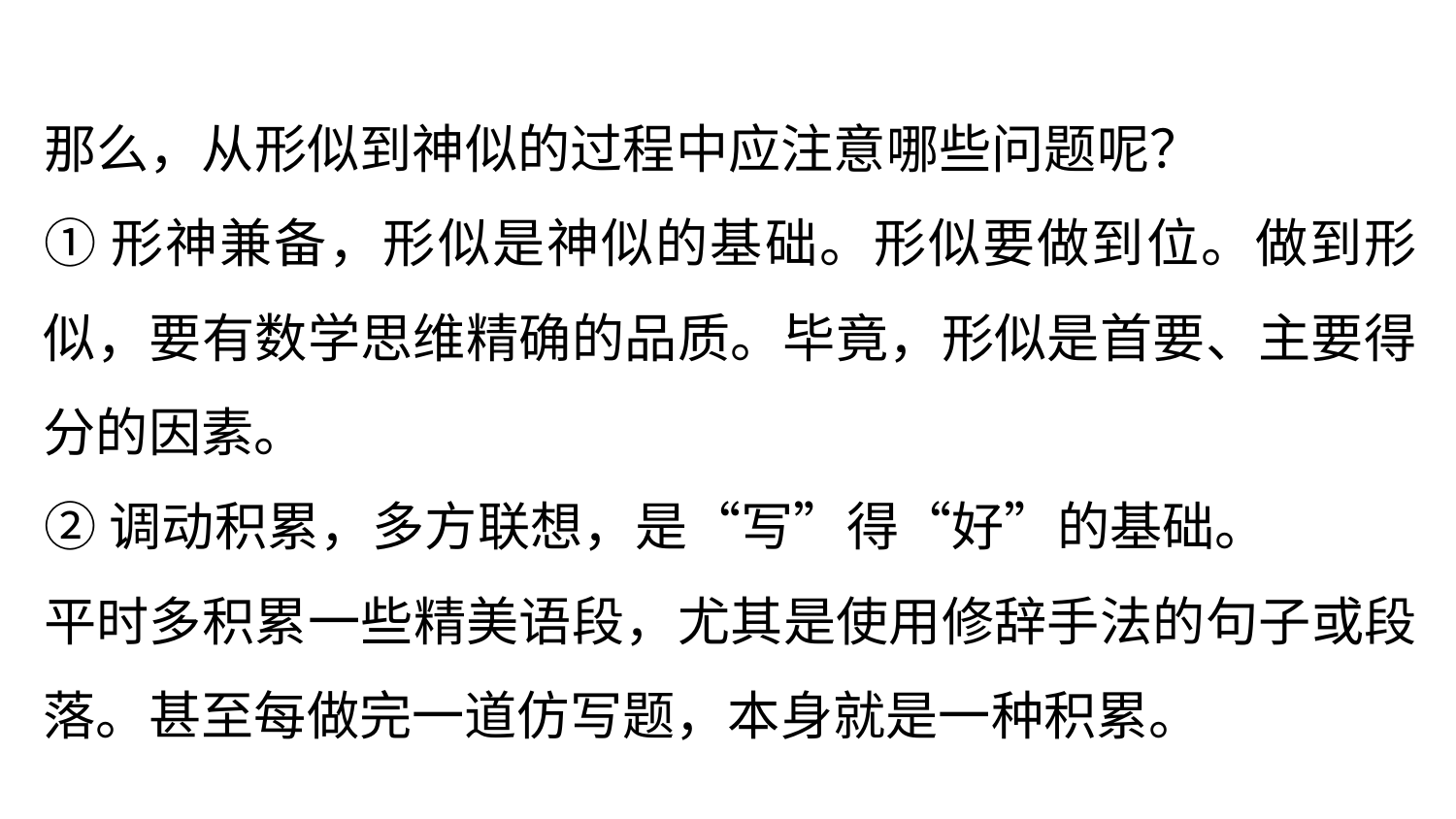

那么，从形似到神似的过程中应注意哪些问题呢？
①形神兼备，形似是神似的基础。形似要做到位。做到形似，要有数学思维精确的品质。毕竟，形似是首要、主要得分的因素。
②调动积累，多方联想，是“写”得“好”的基础。
平时多积累一些精美语段，尤其是使用修辞手法的句子或段落。甚至每做完一道仿写题，本身就是一种积累。